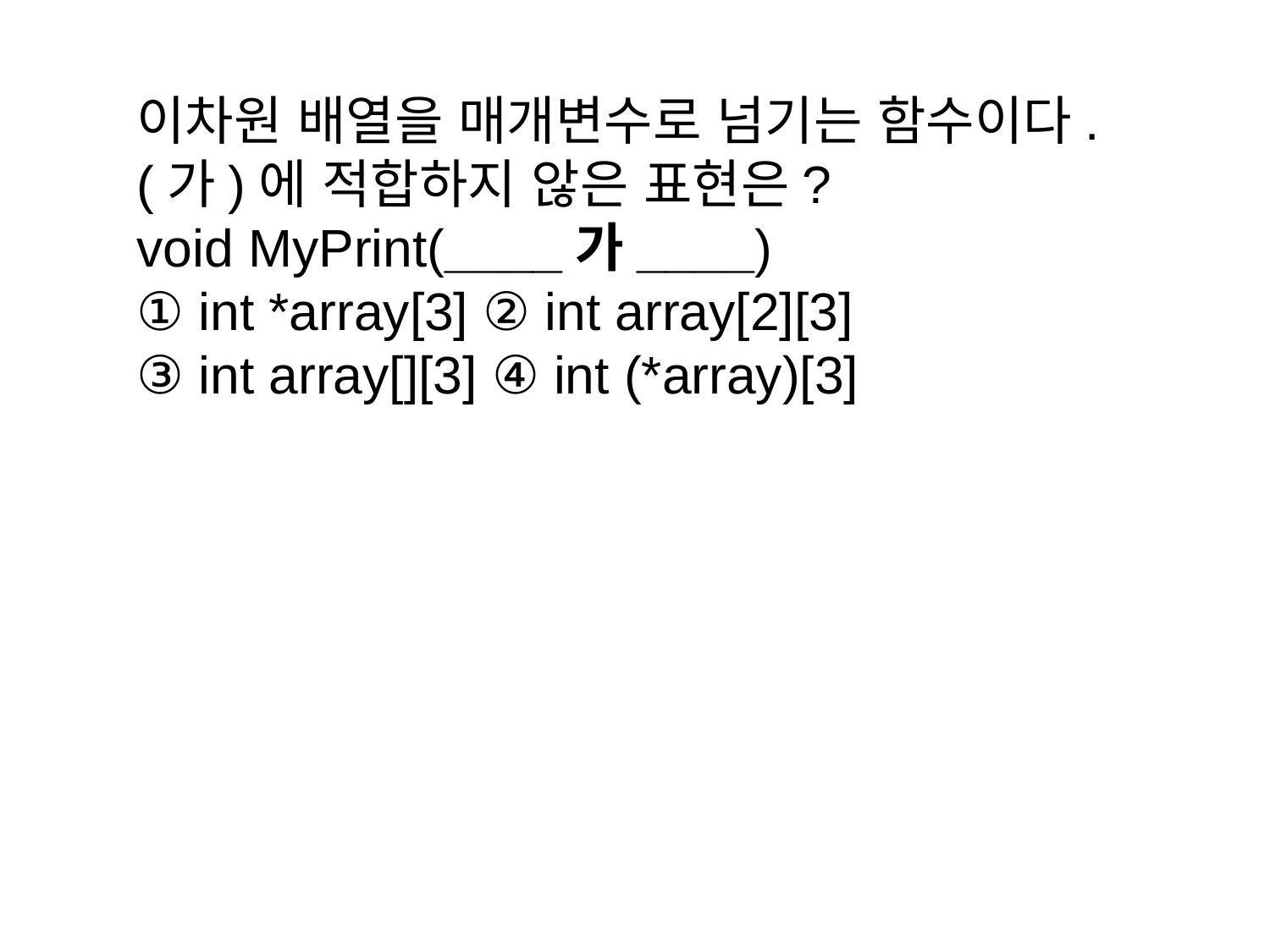

이차원 배열을 매개변수로 넘기는 함수이다.
(가)에 적합하지 않은 표현은?
void MyPrint(____가____)
① int *array[3] ② int array[2][3]
③ int array[][3] ④ int (*array)[3]